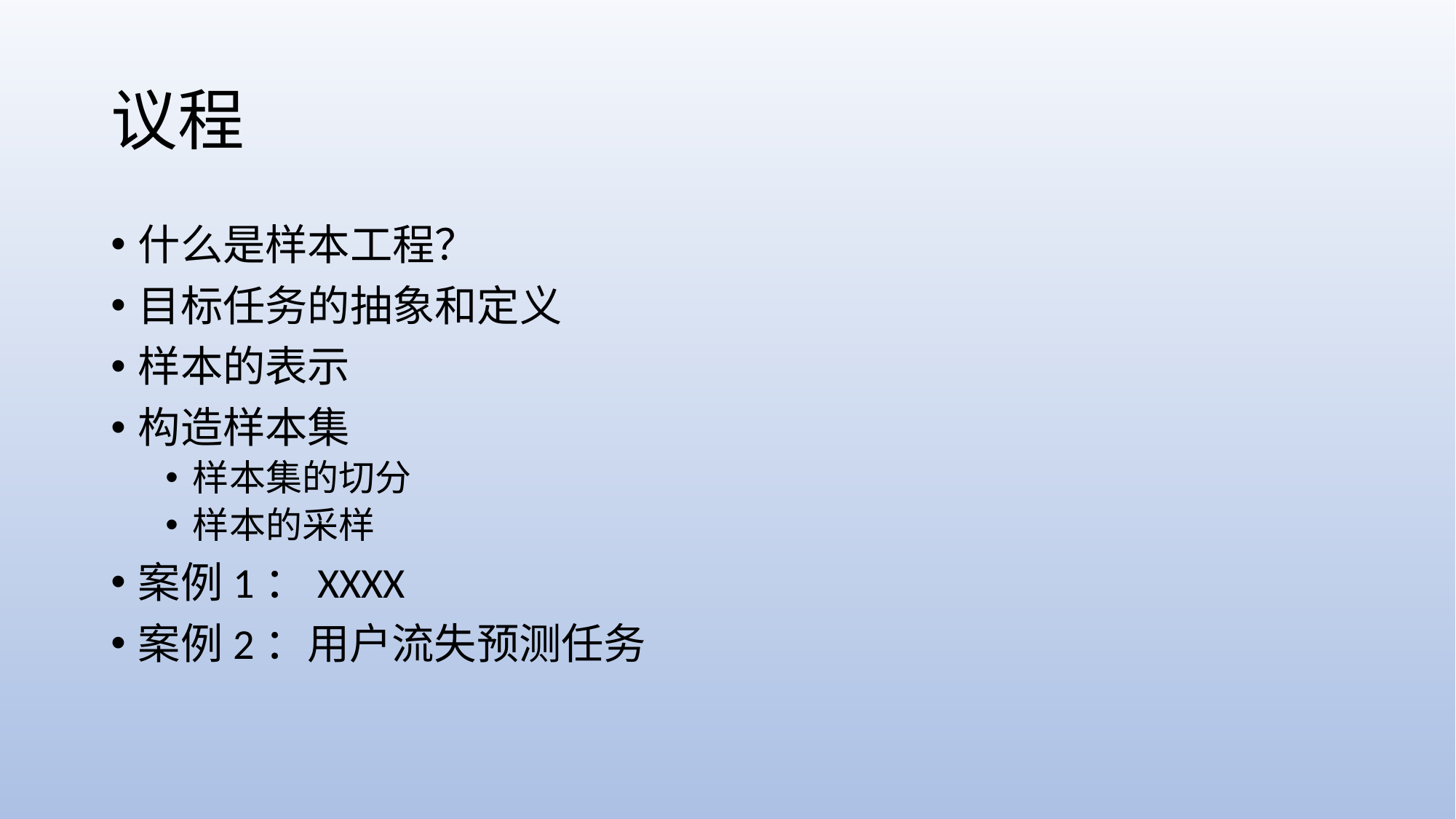

# 议程
什么是样本工程？
目标任务的抽象和定义
样本的表示
构造样本集
样本集的切分
样本的采样
案例1：XXXX
案例2：用户流失预测任务